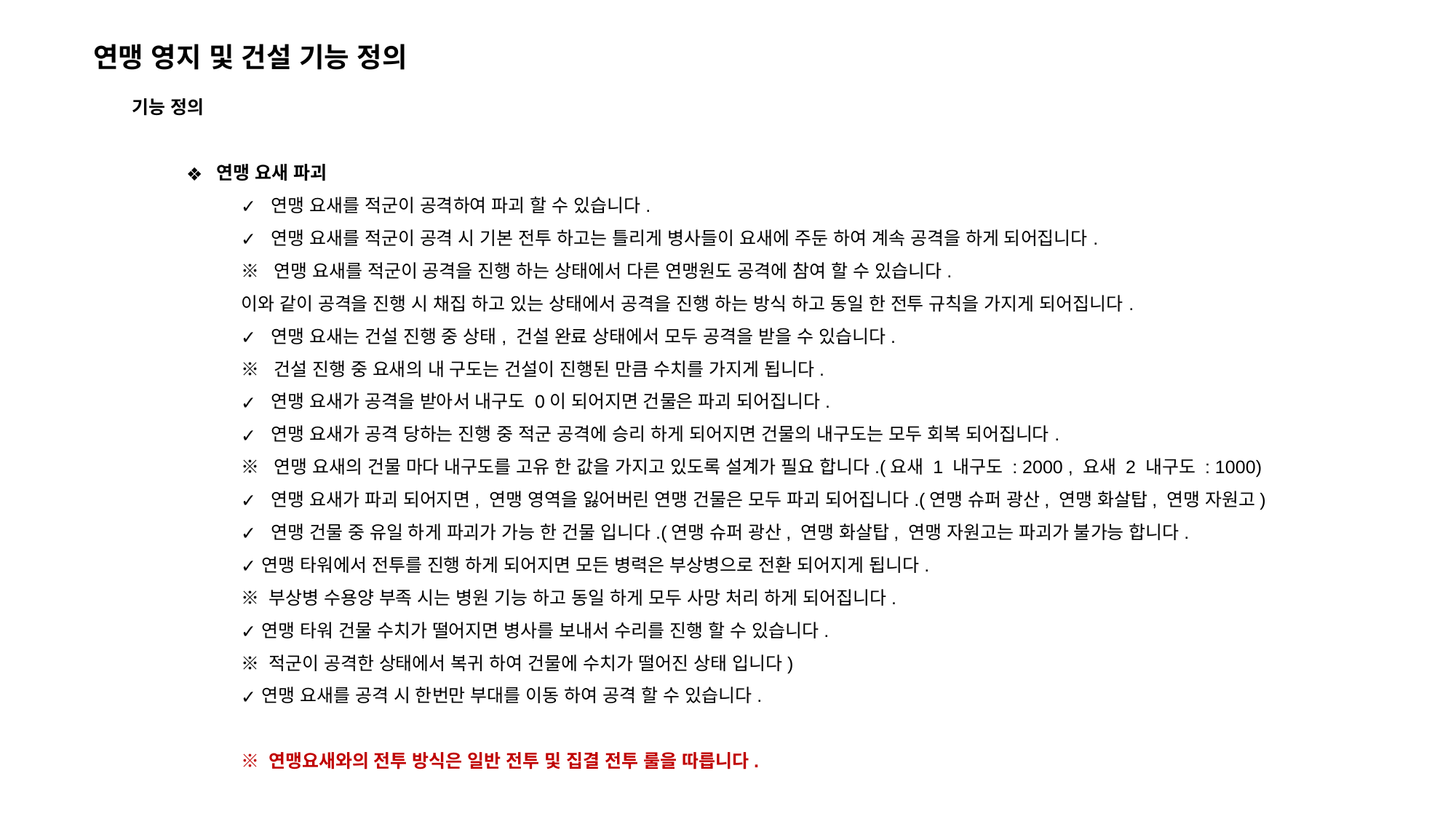

연맹 영지 및 건설 기능 정의
기능 정의

 연맹 요새 파괴
 연맹 요새를 적군이 공격하여 파괴 할 수 있습니다.
 연맹 요새를 적군이 공격 시 기본 전투 하고는 틀리게 병사들이 요새에 주둔 하여 계속 공격을 하게 되어집니다.
※  연맹 요새를 적군이 공격을 진행 하는 상태에서 다른 연맹원도 공격에 참여 할 수 있습니다.
이와 같이 공격을 진행 시 채집 하고 있는 상태에서 공격을 진행 하는 방식 하고 동일 한 전투 규칙을 가지게 되어집니다.
 연맹 요새는 건설 진행 중 상태, 건설 완료 상태에서 모두 공격을 받을 수 있습니다.
※  건설 진행 중 요새의 내 구도는 건설이 진행된 만큼 수치를 가지게 됩니다.
 연맹 요새가 공격을 받아서 내구도 0이 되어지면 건물은 파괴 되어집니다.
 연맹 요새가 공격 당하는 진행 중 적군 공격에 승리 하게 되어지면 건물의 내구도는 모두 회복 되어집니다.
※  연맹 요새의 건물 마다 내구도를 고유 한 값을 가지고 있도록 설계가 필요 합니다.(요새 1 내구도 : 2000 , 요새 2 내구도 : 1000)
 연맹 요새가 파괴 되어지면, 연맹 영역을 잃어버린 연맹 건물은 모두 파괴 되어집니다.(연맹 슈퍼 광산, 연맹 화살탑, 연맹 자원고)
 연맹 건물 중 유일 하게 파괴가 가능 한 건물 입니다.(연맹 슈퍼 광산, 연맹 화살탑, 연맹 자원고는 파괴가 불가능 합니다.
연맹 타워에서 전투를 진행 하게 되어지면 모든 병력은 부상병으로 전환 되어지게 됩니다.
※ 부상병 수용양 부족 시는 병원 기능 하고 동일 하게 모두 사망 처리 하게 되어집니다.
연맹 타워 건물 수치가 떨어지면 병사를 보내서 수리를 진행 할 수 있습니다.
※ 적군이 공격한 상태에서 복귀 하여 건물에 수치가 떨어진 상태 입니다)
연맹 요새를 공격 시 한번만 부대를 이동 하여 공격 할 수 있습니다.

※ 연맹요새와의 전투 방식은 일반 전투 및 집결 전투 룰을 따릅니다.